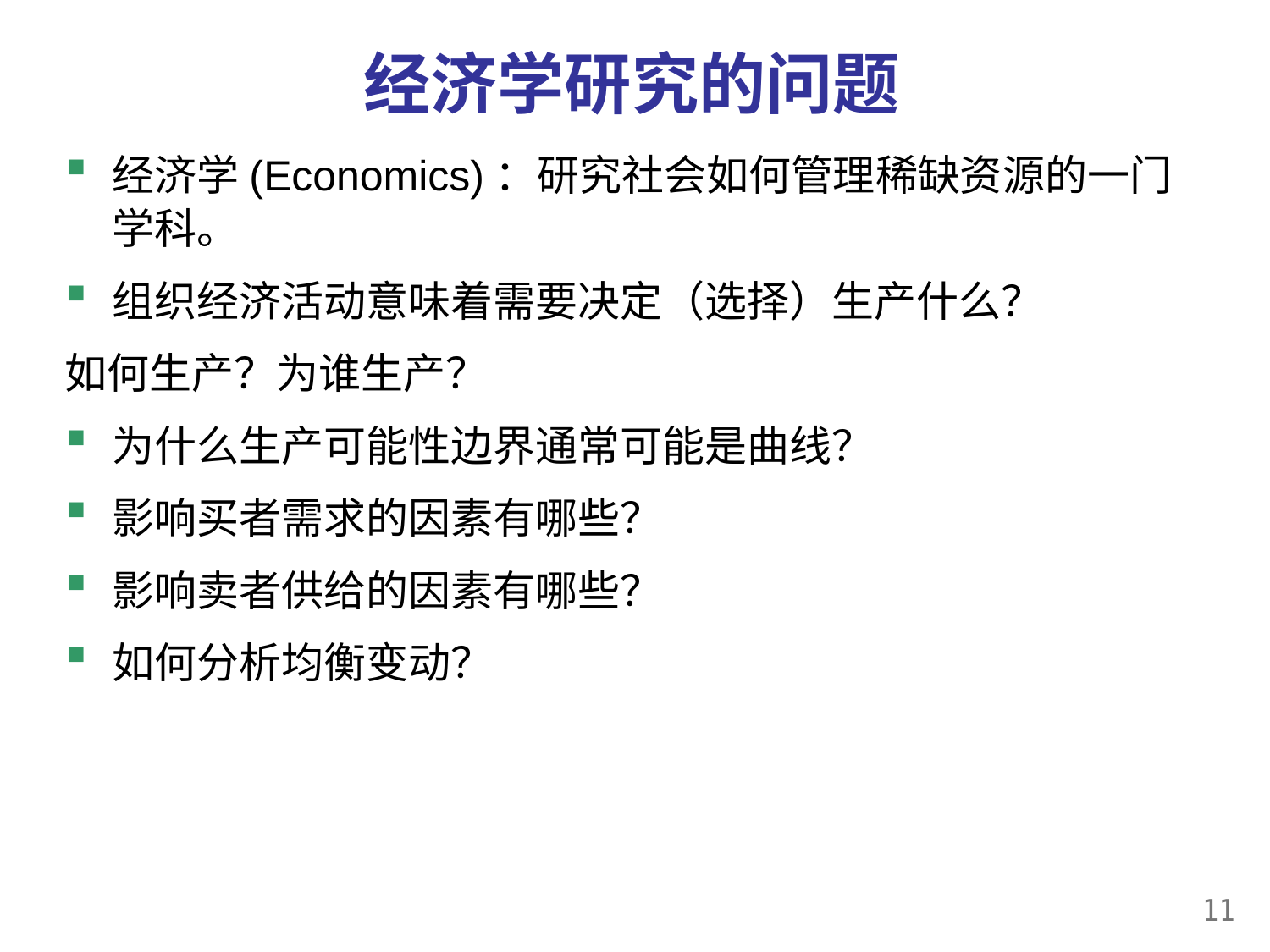

# 经济学研究的问题
经济学(Economics)：研究社会如何管理稀缺资源的一门学科。
组织经济活动意味着需要决定（选择）生产什么？
如何生产？为谁生产？
为什么生产可能性边界通常可能是曲线？
影响买者需求的因素有哪些？
影响卖者供给的因素有哪些？
如何分析均衡变动？
11